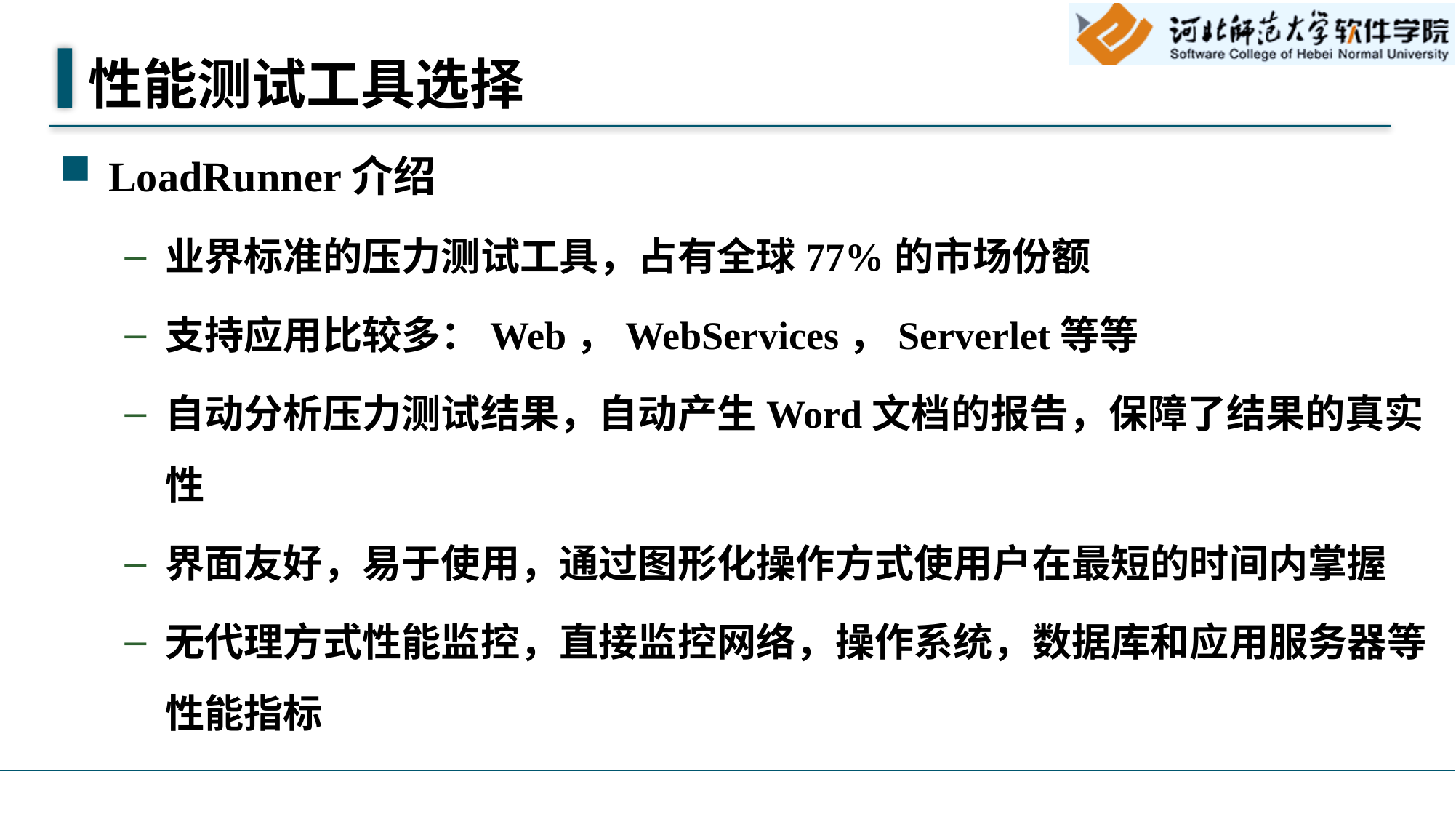

# 性能测试工具选择
LoadRunner介绍
业界标准的压力测试工具，占有全球77%的市场份额
支持应用比较多：Web，WebServices，Serverlet等等
自动分析压力测试结果，自动产生Word文档的报告，保障了结果的真实性
界面友好，易于使用，通过图形化操作方式使用户在最短的时间内掌握
无代理方式性能监控，直接监控网络，操作系统，数据库和应用服务器等性能指标